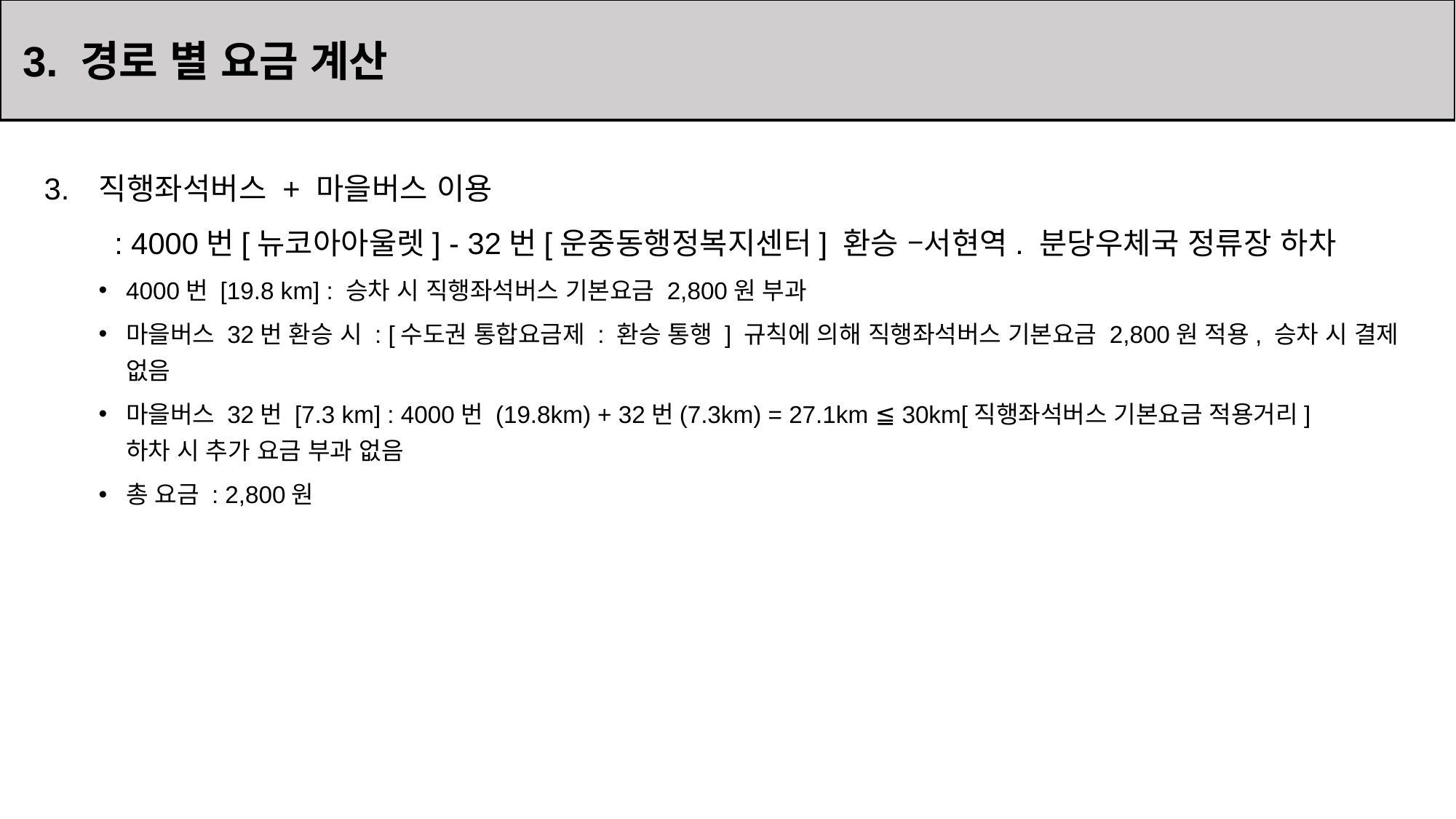

3. 경로 별 요금 계산
직행좌석버스 + 마을버스 이용
 : 4000번[뉴코아아울렛] - 32번[운중동행정복지센터] 환승 –서현역. 분당우체국 정류장 하차
4000번 [19.8 km] : 승차 시 직행좌석버스 기본요금 2,800원 부과
마을버스 32번 환승 시 : [수도권 통합요금제 : 환승 통행 ] 규칙에 의해 직행좌석버스 기본요금 2,800원 적용, 승차 시 결제 없음
마을버스 32번 [7.3 km] : 4000번 (19.8km) + 32번(7.3km) = 27.1km ≦ 30km[직행좌석버스 기본요금 적용거리]
하차 시 추가 요금 부과 없음
총 요금 : 2,800원